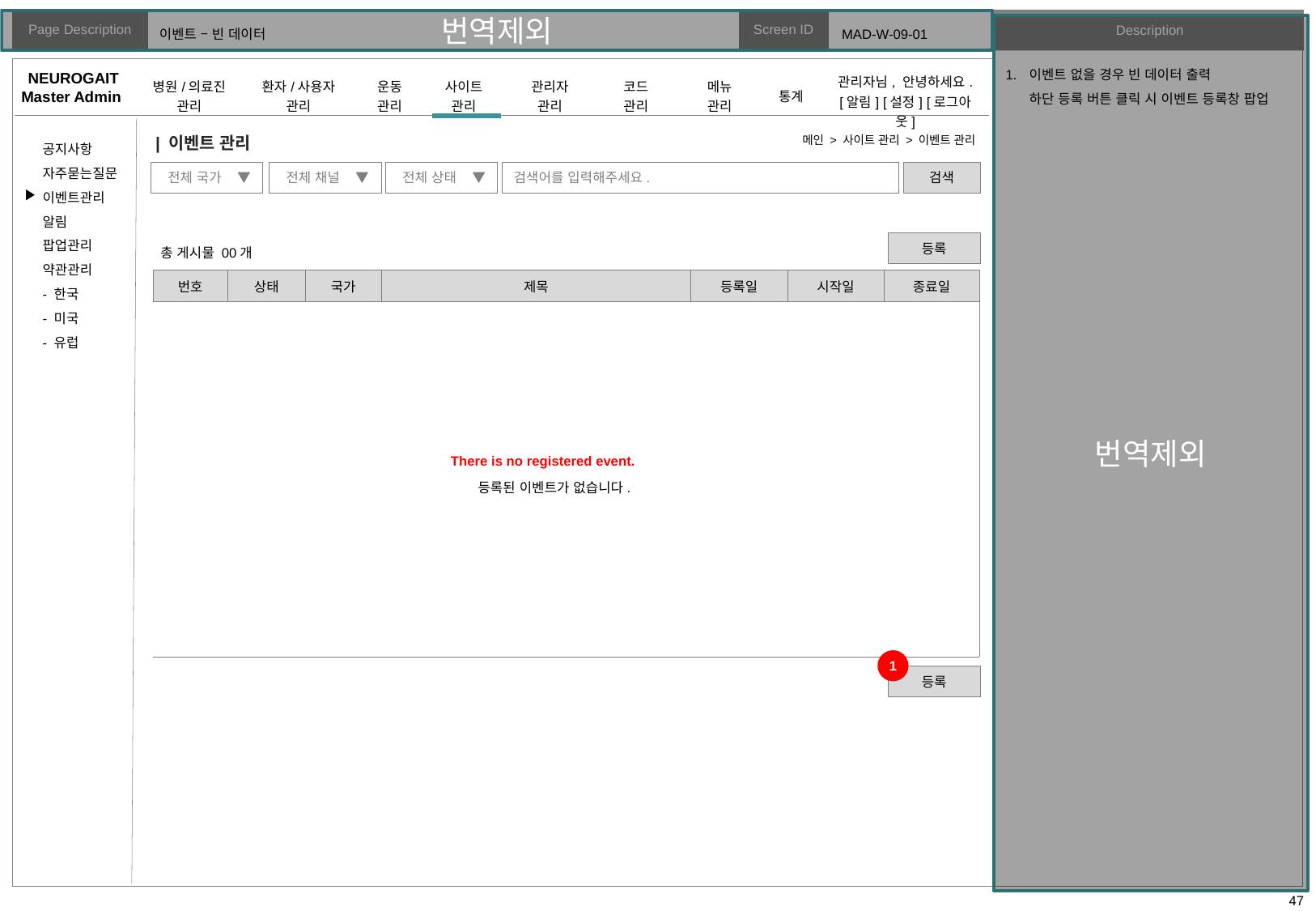

# 이벤트 – 빈 데이터
MAD-W-09-01
이벤트 없을 경우 빈 데이터 출력
하단 등록 버튼 클릭 시 이벤트 등록창 팝업
| 이벤트 관리
메인 > 사이트 관리 > 이벤트 관리
전체 국가    ▼
전체 채널    ▼
전체 상태    ▼
검색어를 입력해주세요.
검색
▶

등록
총 게시물 00개
| 번호 | 상태 | 국가 | 제목 | 등록일 | 시작일 | 종료일 |
| --- | --- | --- | --- | --- | --- | --- |
|  |  |  |  |  |  |  |
There is no registered event.
등록된 이벤트가 없습니다.
1

등록